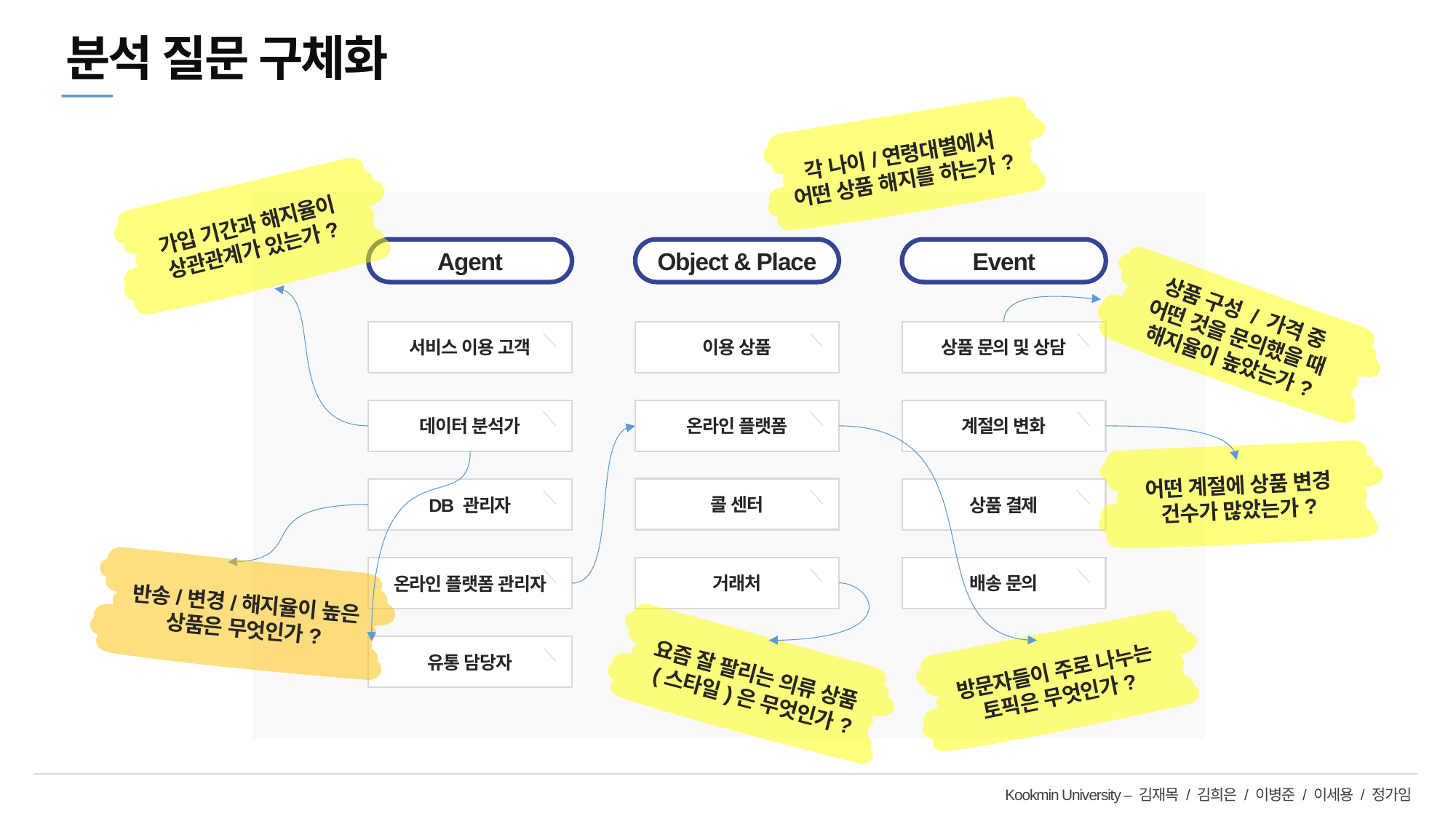

분석 질문 구체화

각 나이/연령대별에서
어떤 상품 해지를 하는가?

가입 기간과 해지율이
상관관계가 있는가?

Agent
Object & Place
Event

상품 구성 / 가격 중
어떤 것을 문의했을 때
해지율이 높았는가?
서비스 이용 고객
이용 상품
상품 문의 및 상담
데이터 분석가
온라인 플랫폼
계절의 변화

어떤 계절에 상품 변경 건수가 많았는가?
콜 센터
DB 관리자
상품 결제
거래처
배송 문의
온라인 플랫폼 관리자

반송/변경/해지율이 높은 상품은 무엇인가?

방문자들이 주로 나누는
토픽은 무엇인가?

요즘 잘 팔리는 의류 상품(스타일)은 무엇인가?
유통 담당자